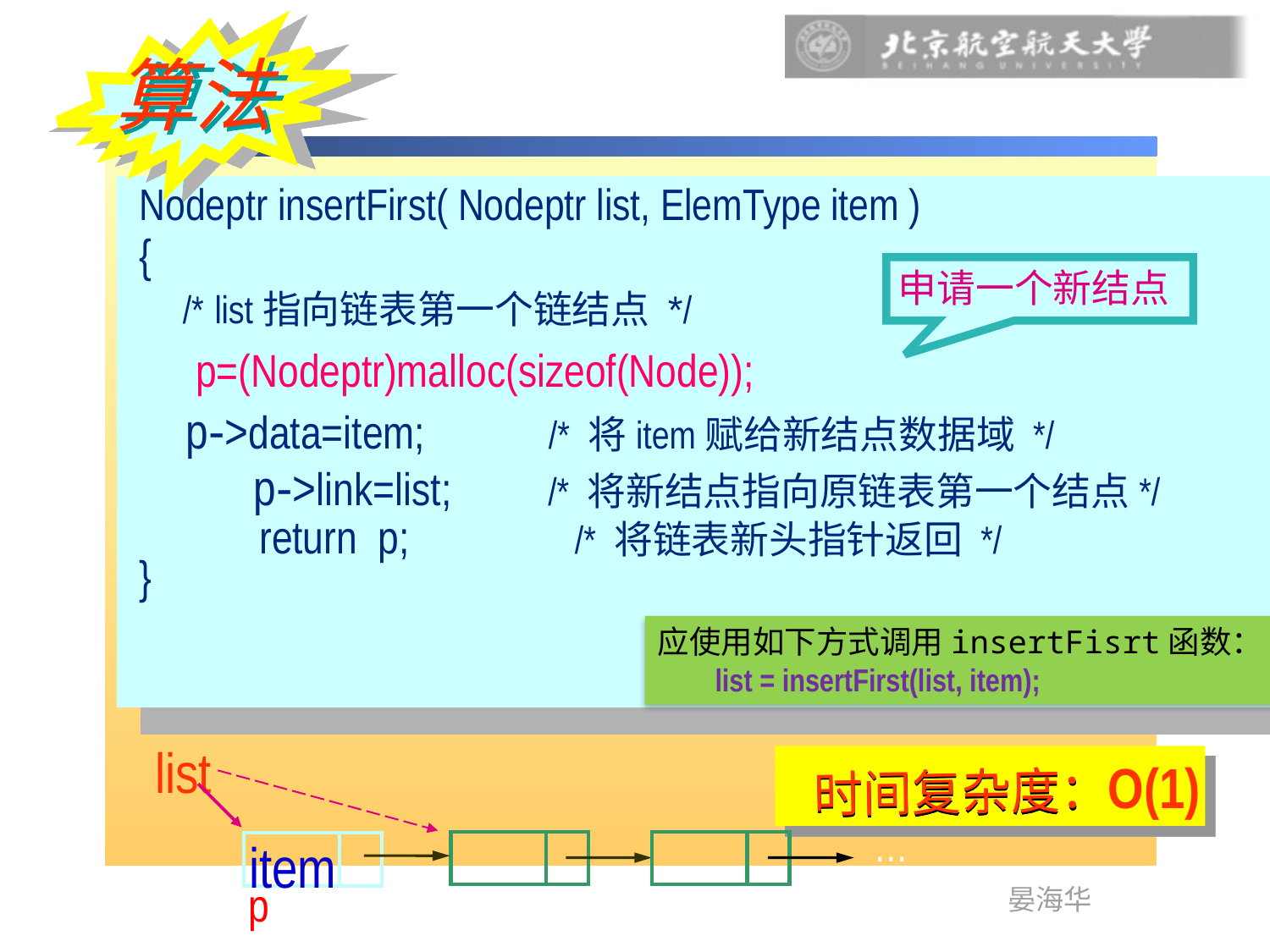

算法
Nodeptr insertFirst( Nodeptr list, ElemType item )
{
    /* list指向链表第一个链结点 */

}

申请一个新结点

 p=(Nodeptr)malloc(sizeof(Node));
p->data=item;           /* 将item赋给新结点数据域 */
p->link=list;       /* 将新结点指向原链表第一个结点*/
return  p;            /* 将链表新头指针返回 */
应使用如下方式调用insertFisrt函数：
        list = insertFirst(list, item);
list

…
item

p

时间复杂度：
O(1)